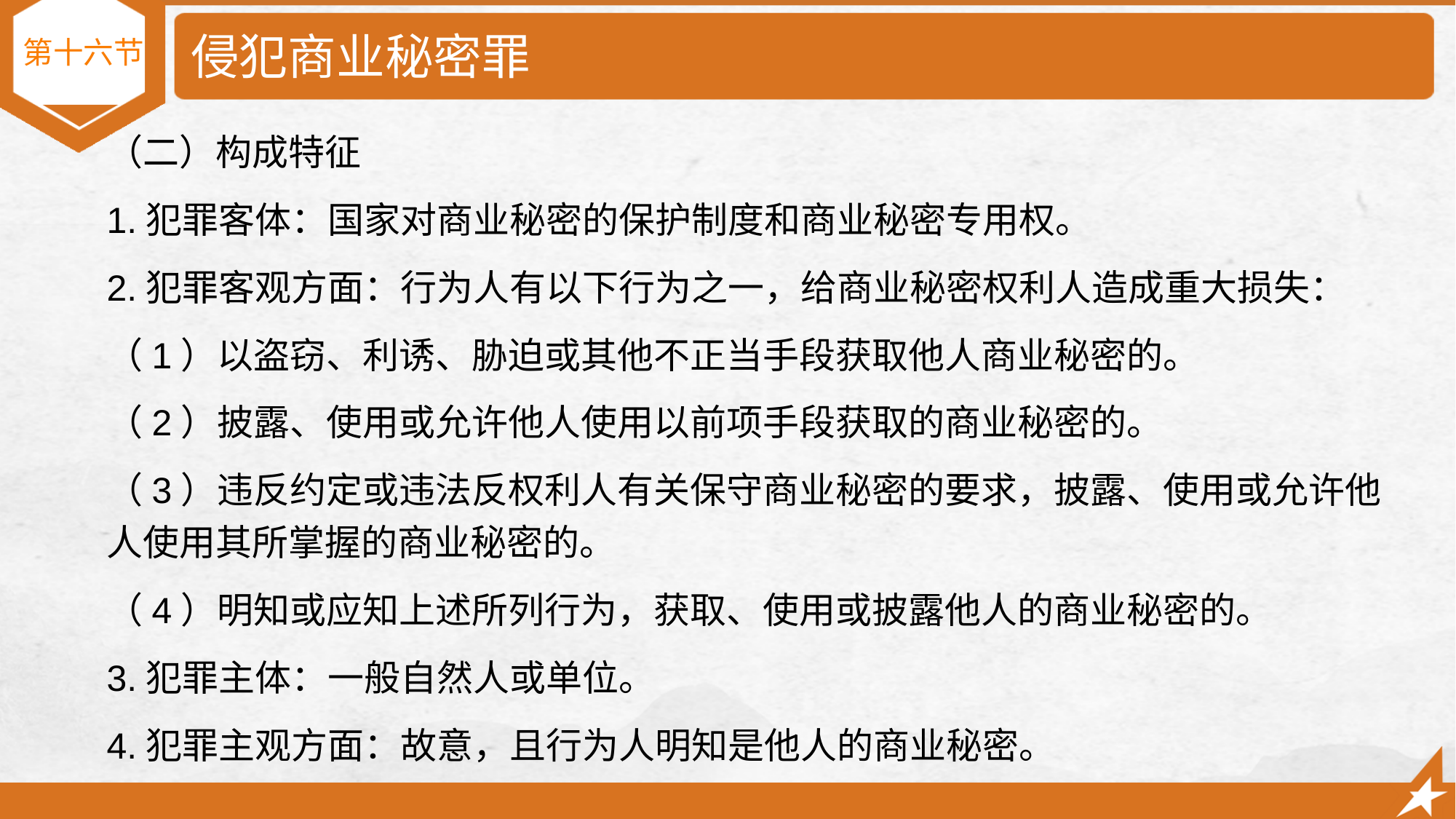

# 侵犯商业秘密罪
 第十六节
（二）构成特征
1.犯罪客体：国家对商业秘密的保护制度和商业秘密专用权。
2.犯罪客观方面：行为人有以下行为之一，给商业秘密权利人造成重大损失：
（1）以盗窃、利诱、胁迫或其他不正当手段获取他人商业秘密的。
（2）披露、使用或允许他人使用以前项手段获取的商业秘密的。
（3）违反约定或违法反权利人有关保守商业秘密的要求，披露、使用或允许他人使用其所掌握的商业秘密的。
（4）明知或应知上述所列行为，获取、使用或披露他人的商业秘密的。
3.犯罪主体：一般自然人或单位。
4.犯罪主观方面：故意，且行为人明知是他人的商业秘密。